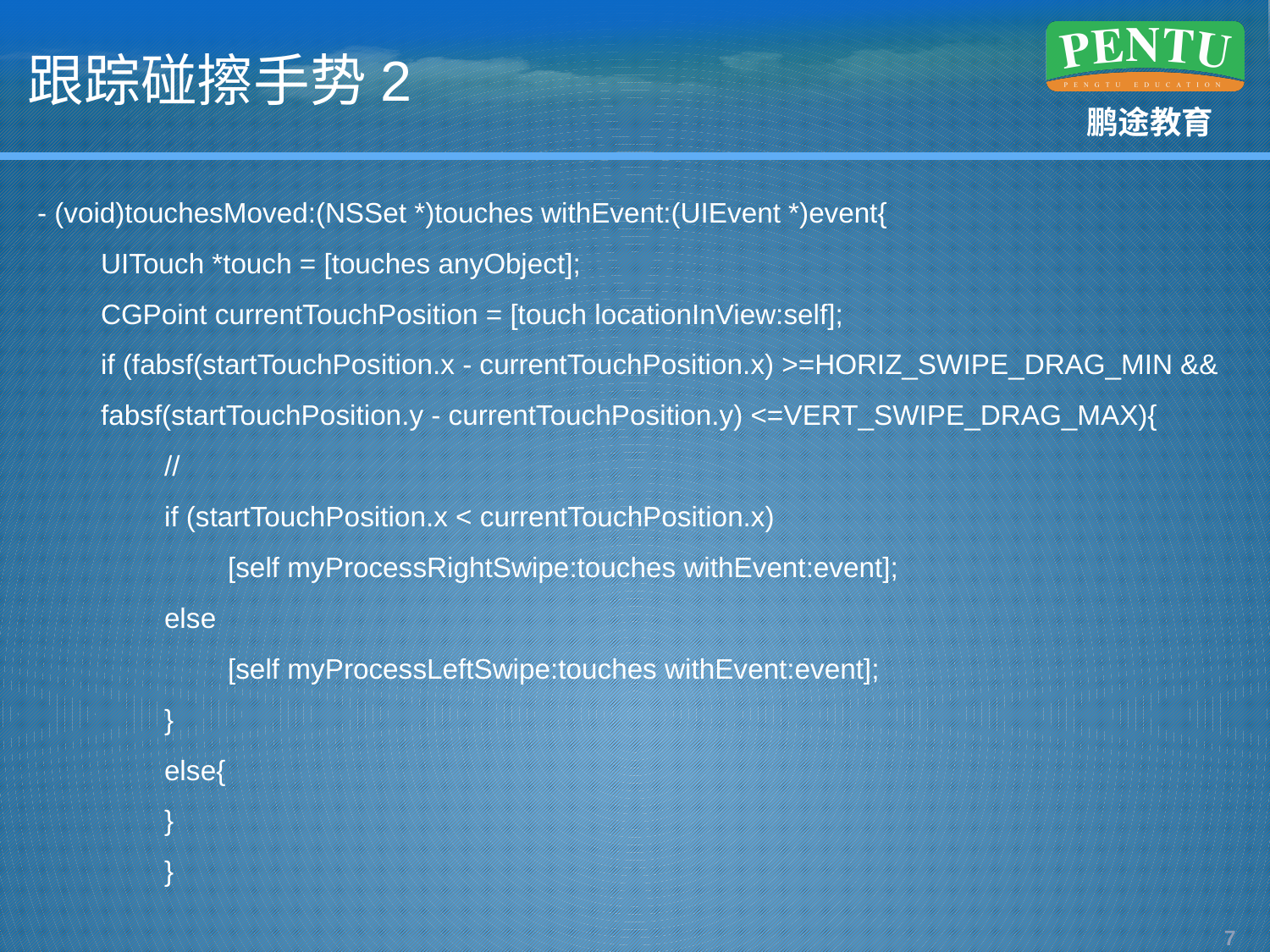

# 跟踪碰擦手势2
- (void)touchesMoved:(NSSet *)touches withEvent:(UIEvent *)event{
UITouch *touch = [touches anyObject];
CGPoint currentTouchPosition = [touch locationInView:self];
if (fabsf(startTouchPosition.x - currentTouchPosition.x) >=HORIZ_SWIPE_DRAG_MIN &&
fabsf(startTouchPosition.y - currentTouchPosition.y) <=VERT_SWIPE_DRAG_MAX){
//
if (startTouchPosition.x < currentTouchPosition.x)
[self myProcessRightSwipe:touches withEvent:event];
else
[self myProcessLeftSwipe:touches withEvent:event];
}
else{
}
}
7